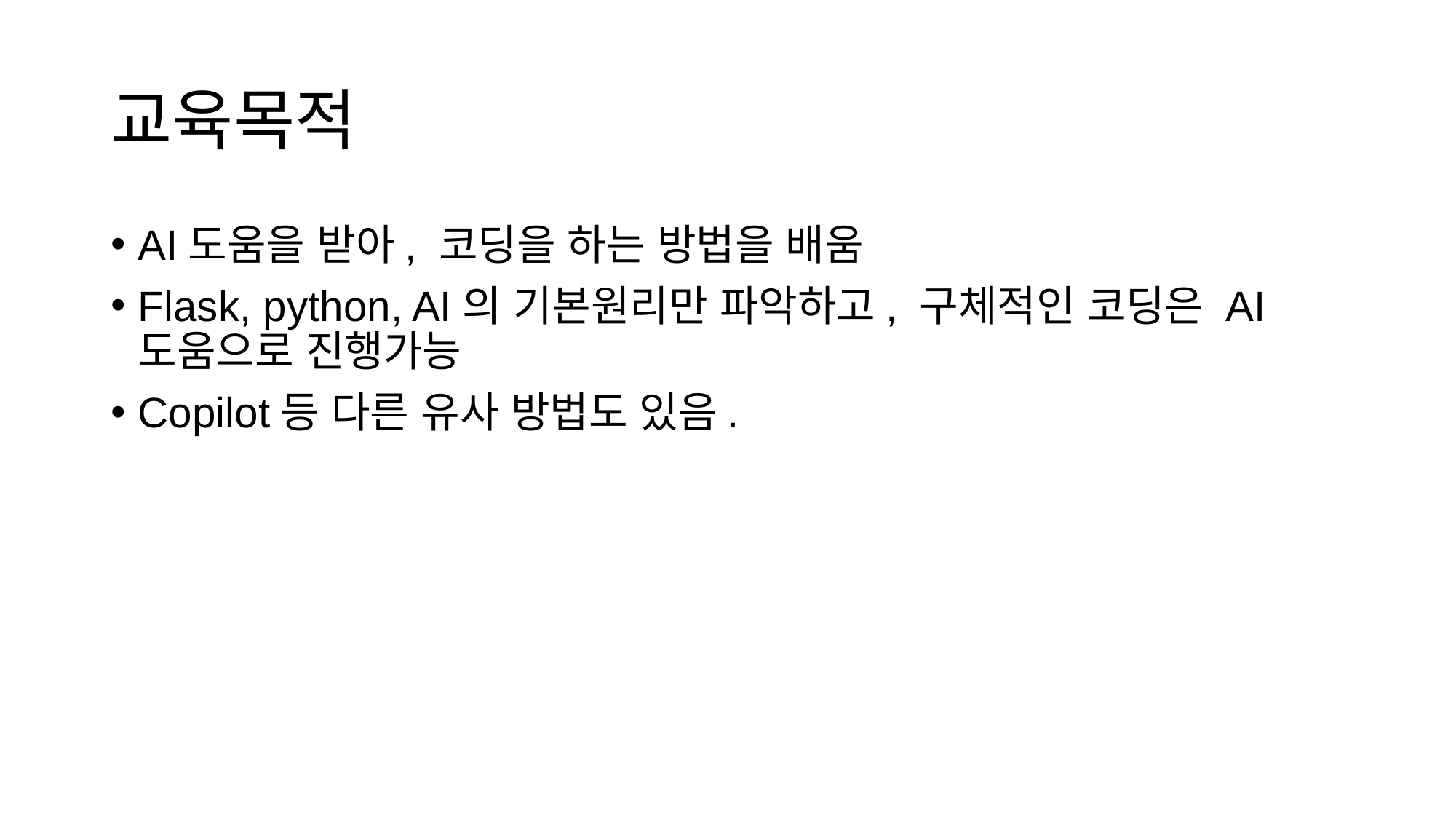

# 교육목적
AI도움을 받아, 코딩을 하는 방법을 배움
Flask, python, AI의 기본원리만 파악하고, 구체적인 코딩은 AI도움으로 진행가능
Copilot등 다른 유사 방법도 있음.